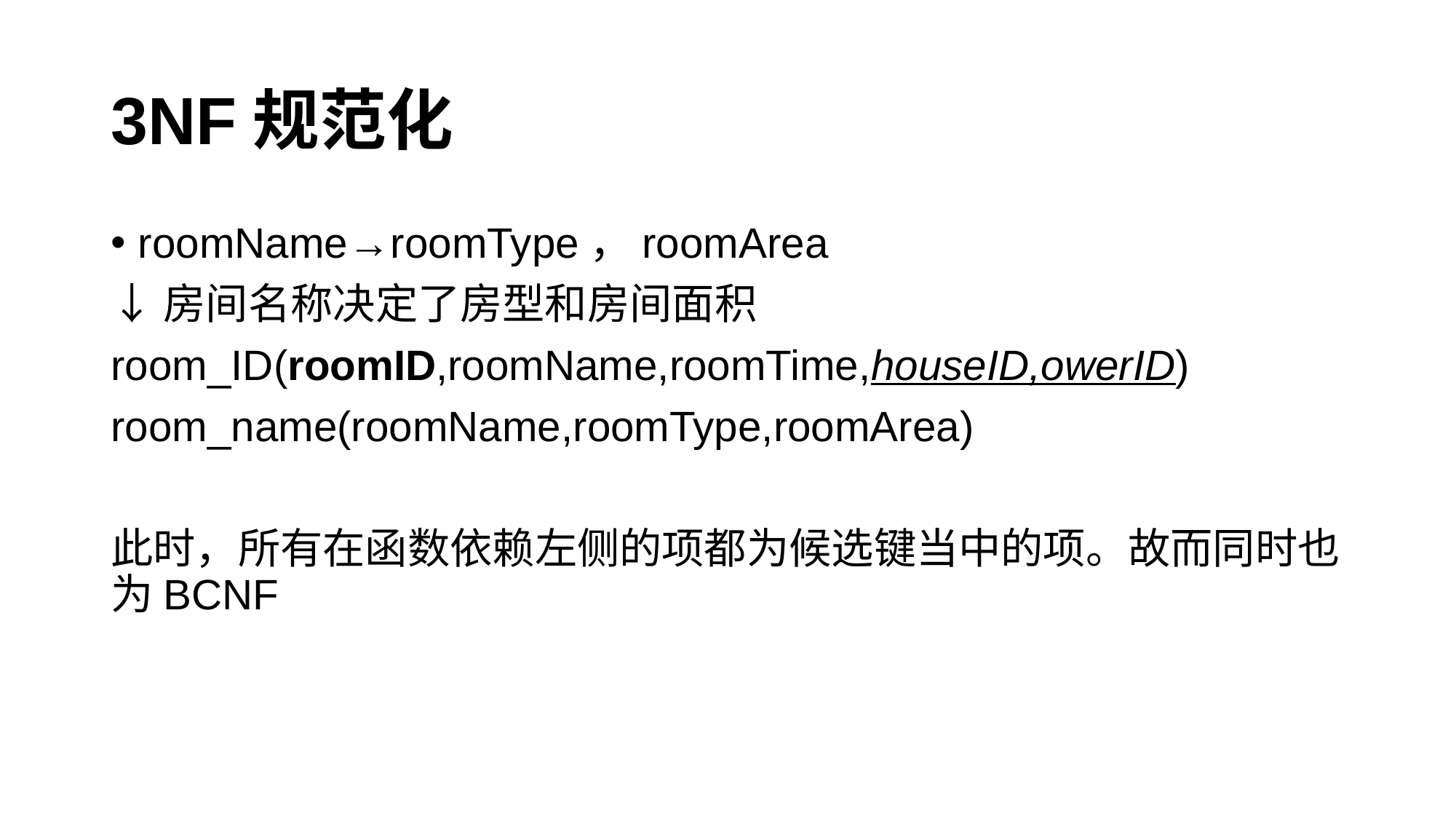

# 3NF规范化
roomName→roomType，roomArea
↓房间名称决定了房型和房间面积
room_ID(roomID,roomName,roomTime,houseID,owerID)
room_name(roomName,roomType,roomArea)

此时，所有在函数依赖左侧的项都为候选键当中的项。故而同时也为BCNF